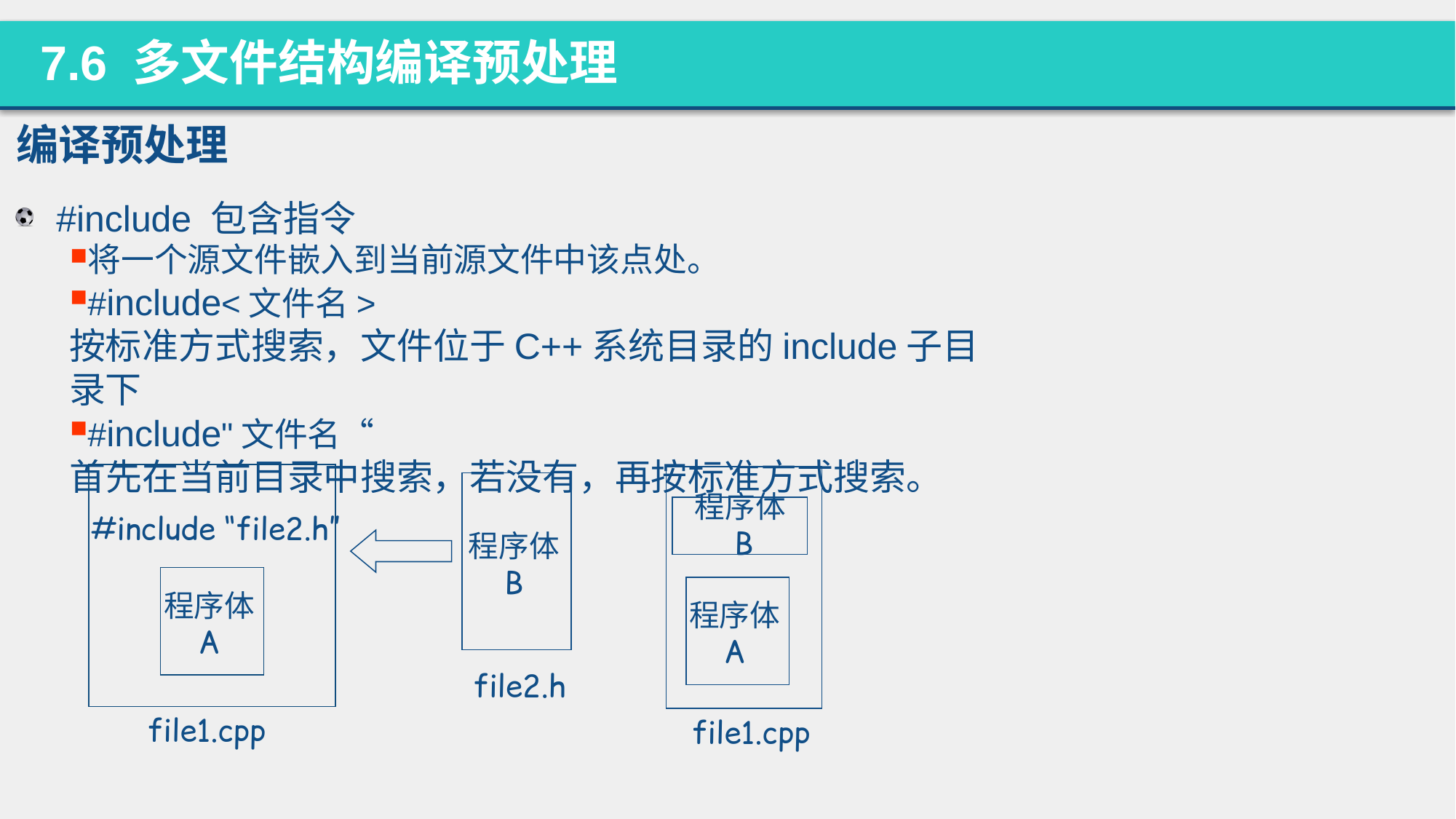

7.6 多文件结构编译预处理
编译预处理
#include 包含指令
将一个源文件嵌入到当前源文件中该点处。
#include<文件名>
按标准方式搜索，文件位于C++系统目录的include子目录下
#include"文件名“
首先在当前目录中搜索，若没有，再按标准方式搜索。

程序体B

程序体
A
file1.cpp

#include “file2.h”
程序体
B

程序体
A
file2.h

file1.cpp